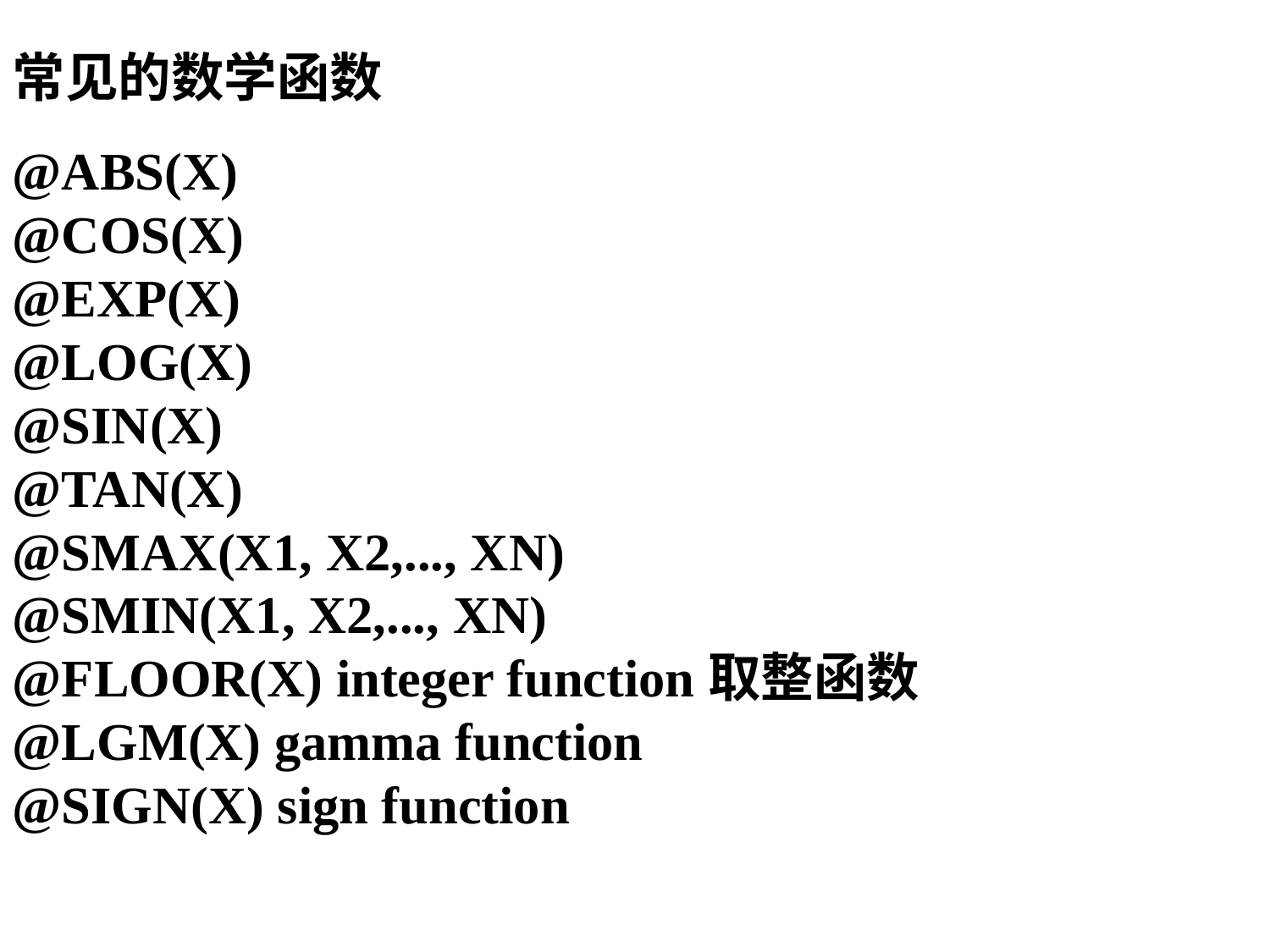

# 常见的数学函数
@ABS(X)
@COS(X)
@EXP(X)
@LOG(X)
@SIN(X)
@TAN(X)
@SMAX(X1, X2,..., XN)
@SMIN(X1, X2,..., XN)
@FLOOR(X) integer function取整函数
@LGM(X) gamma function
@SIGN(X) sign function